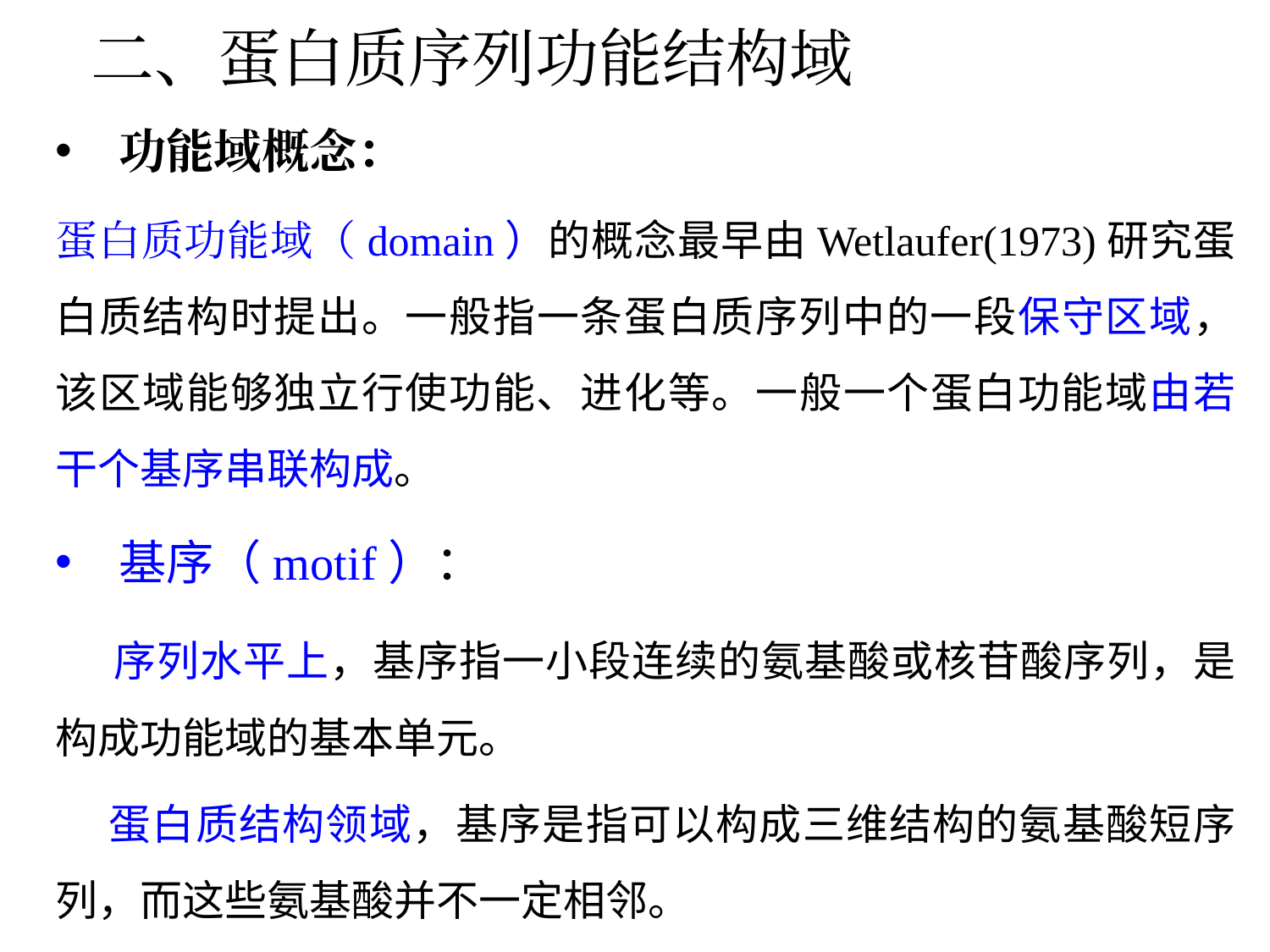

# 二、蛋白质序列功能结构域
功能域概念：
蛋白质功能域（domain）的概念最早由Wetlaufer(1973)研究蛋白质结构时提出。一般指一条蛋白质序列中的一段保守区域，该区域能够独立行使功能、进化等。一般一个蛋白功能域由若干个基序串联构成。
基序（motif）：
    序列水平上，基序指一小段连续的氨基酸或核苷酸序列，是构成功能域的基本单元。
    蛋白质结构领域，基序是指可以构成三维结构的氨基酸短序列，而这些氨基酸并不一定相邻。